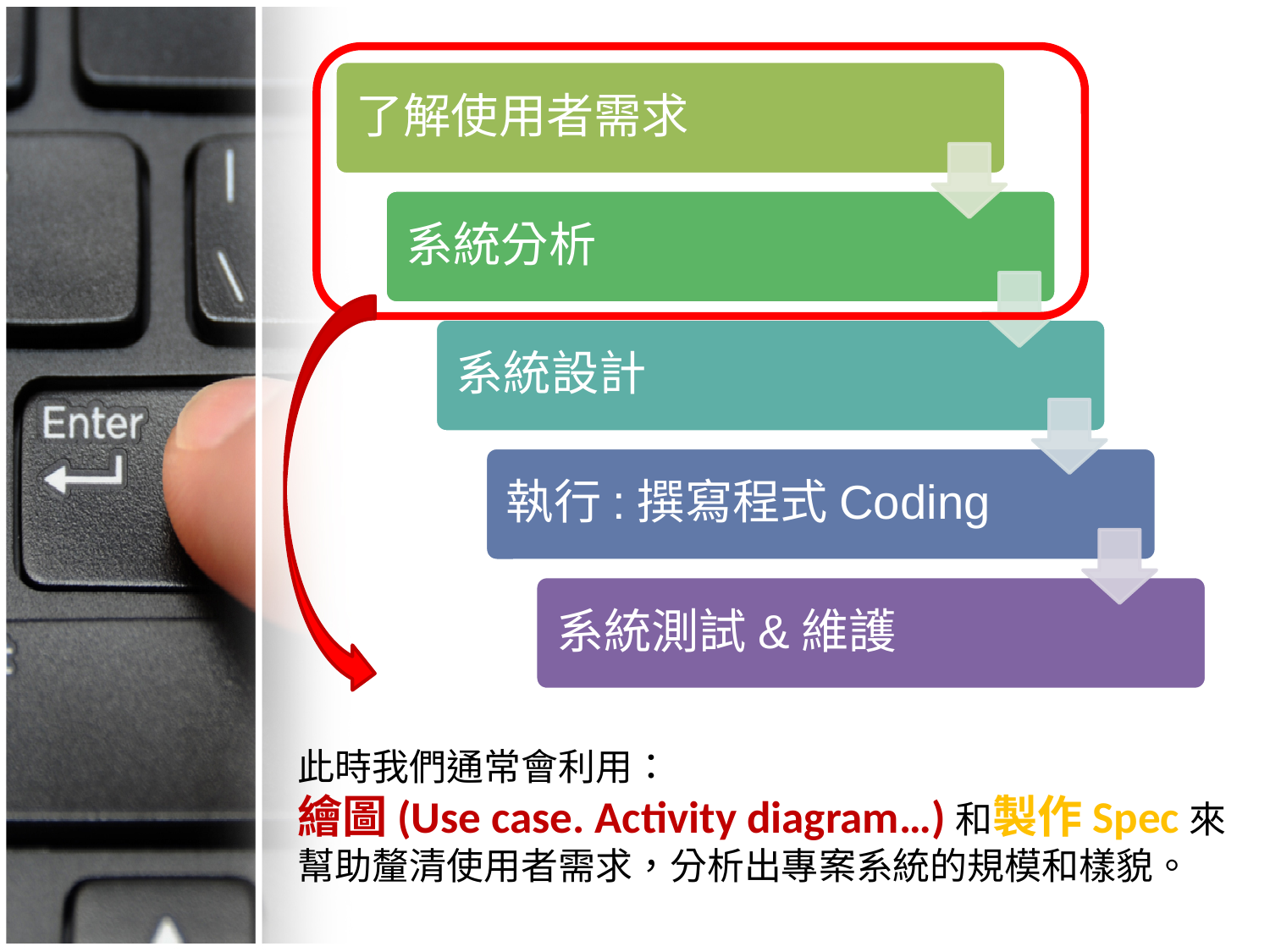

了解使用者需求
系統分析
系統設計
執行:撰寫程式Coding
系統測試&維護

# 此時我們通常會利用： 繪圖(Use case. Activity diagram…)和製作Spec來幫助釐清使用者需求，分析出專案系統的規模和樣貌。